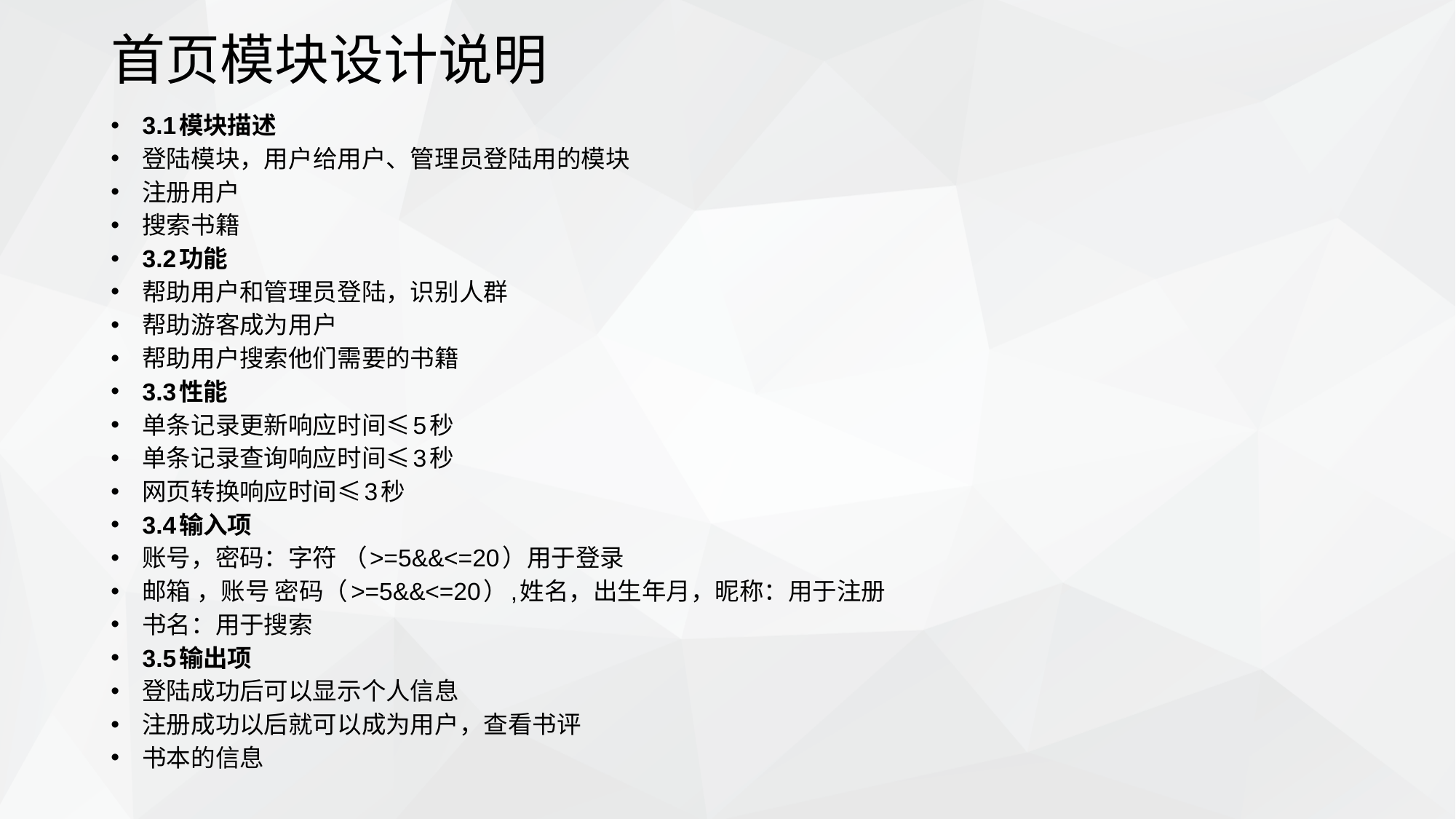

# 首页模块设计说明
3.1模块描述
登陆模块，用户给用户、管理员登陆用的模块
注册用户
搜索书籍
3.2功能
帮助用户和管理员登陆，识别人群
帮助游客成为用户
帮助用户搜索他们需要的书籍
3.3性能
单条记录更新响应时间≤5秒
单条记录查询响应时间≤3秒
网页转换响应时间≤3秒
3.4输入项
账号，密码：字符 （>=5&&<=20）用于登录
邮箱 ，账号 密码（>=5&&<=20）,姓名，出生年月，昵称：用于注册
书名：用于搜索
3.5输出项
登陆成功后可以显示个人信息
注册成功以后就可以成为用户，查看书评
书本的信息